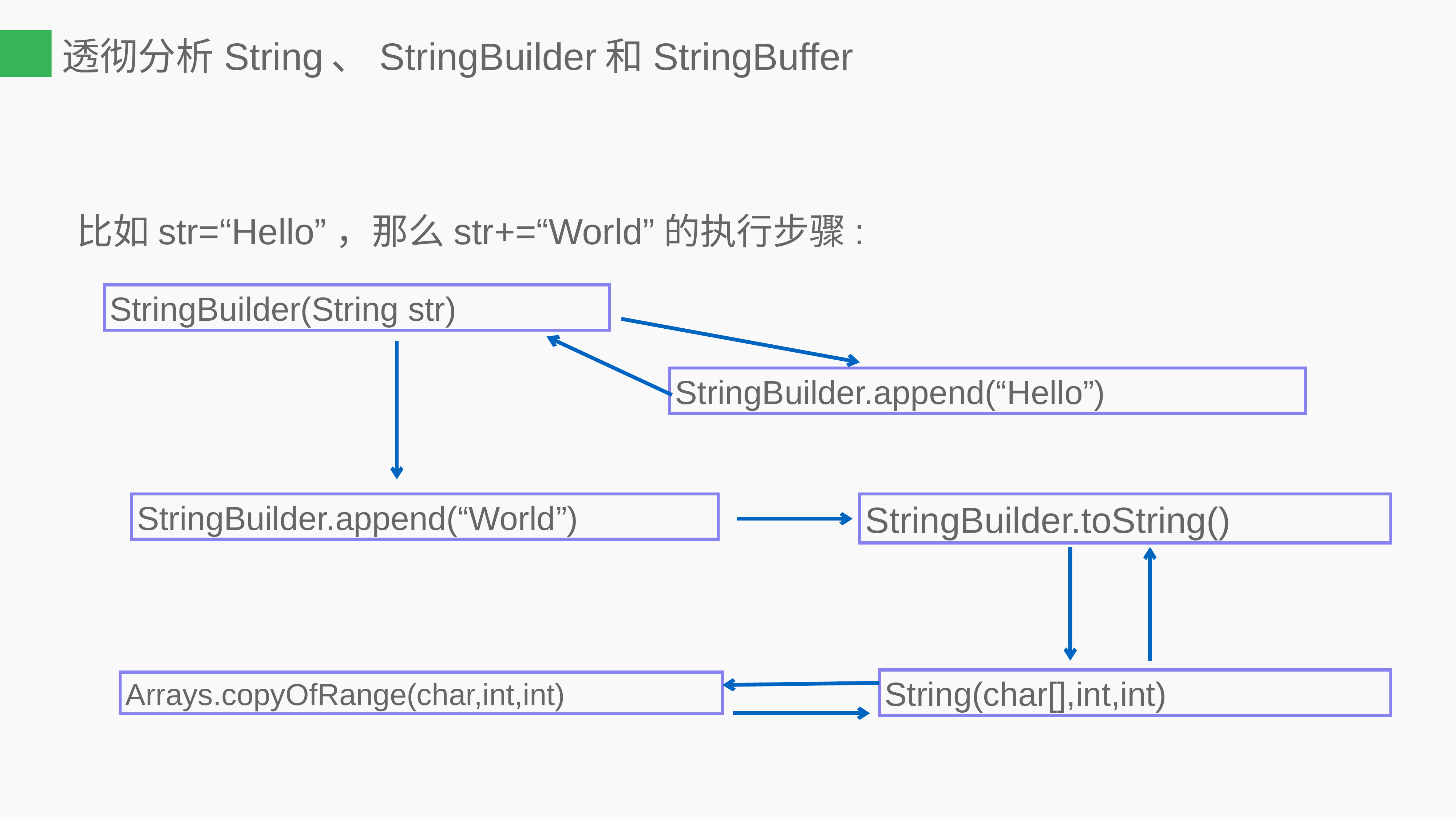

# 透彻分析String、StringBuilder和StringBuffer
比如str=“Hello”，那么str+=“World”的执行步骤:

StringBuilder(String str)
StringBuilder.append(“Hello”)
StringBuilder.append(“World”)
StringBuilder.toString()
String(char[],int,int)
Arrays.copyOfRange(char,int,int)